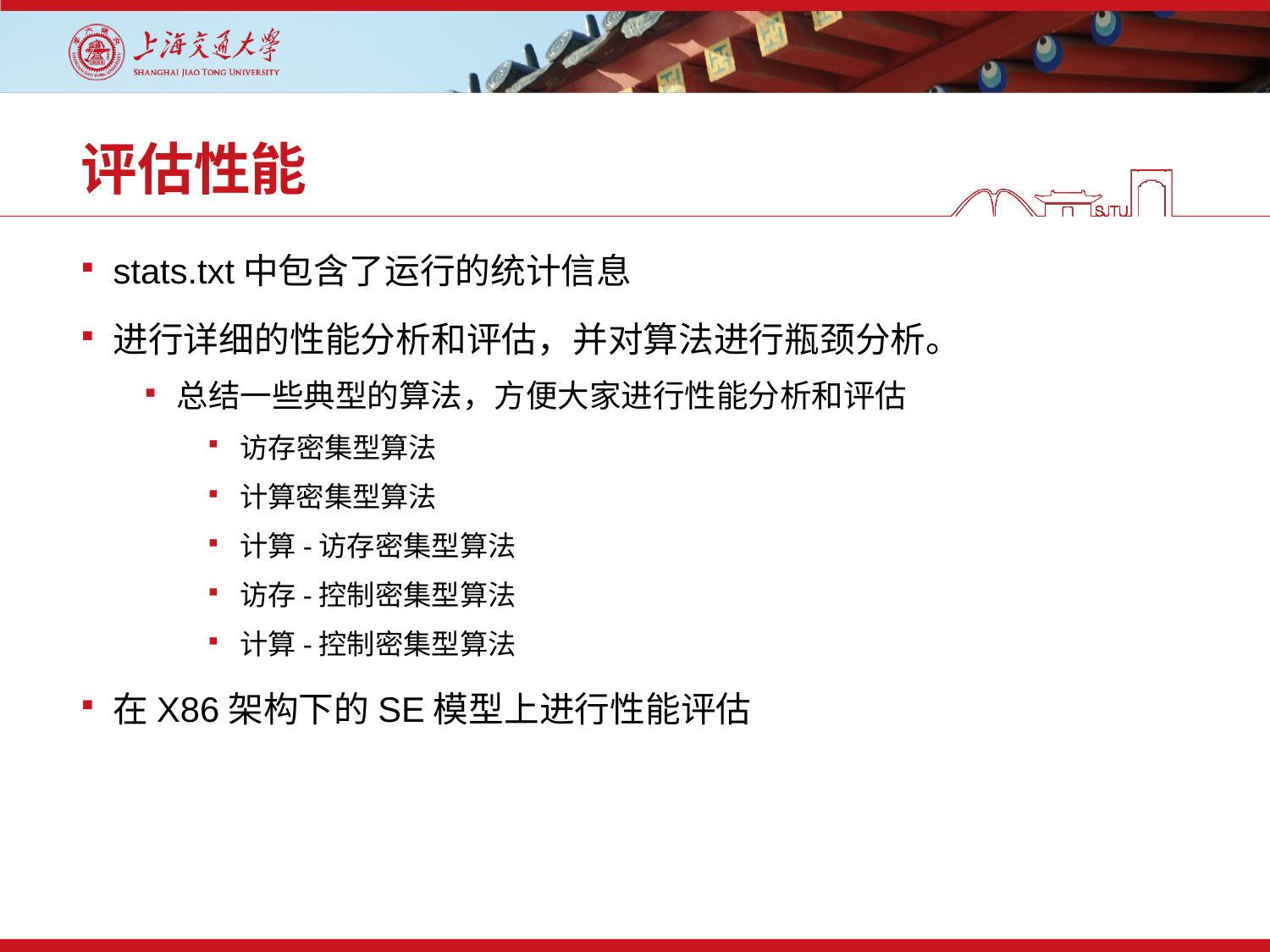

# 评估性能
stats.txt中包含了运行的统计信息
进行详细的性能分析和评估，并对算法进行瓶颈分析。
总结一些典型的算法，方便大家进行性能分析和评估
访存密集型算法
计算密集型算法
计算-访存密集型算法
访存-控制密集型算法
计算-控制密集型算法
在X86架构下的SE模型上进行性能评估